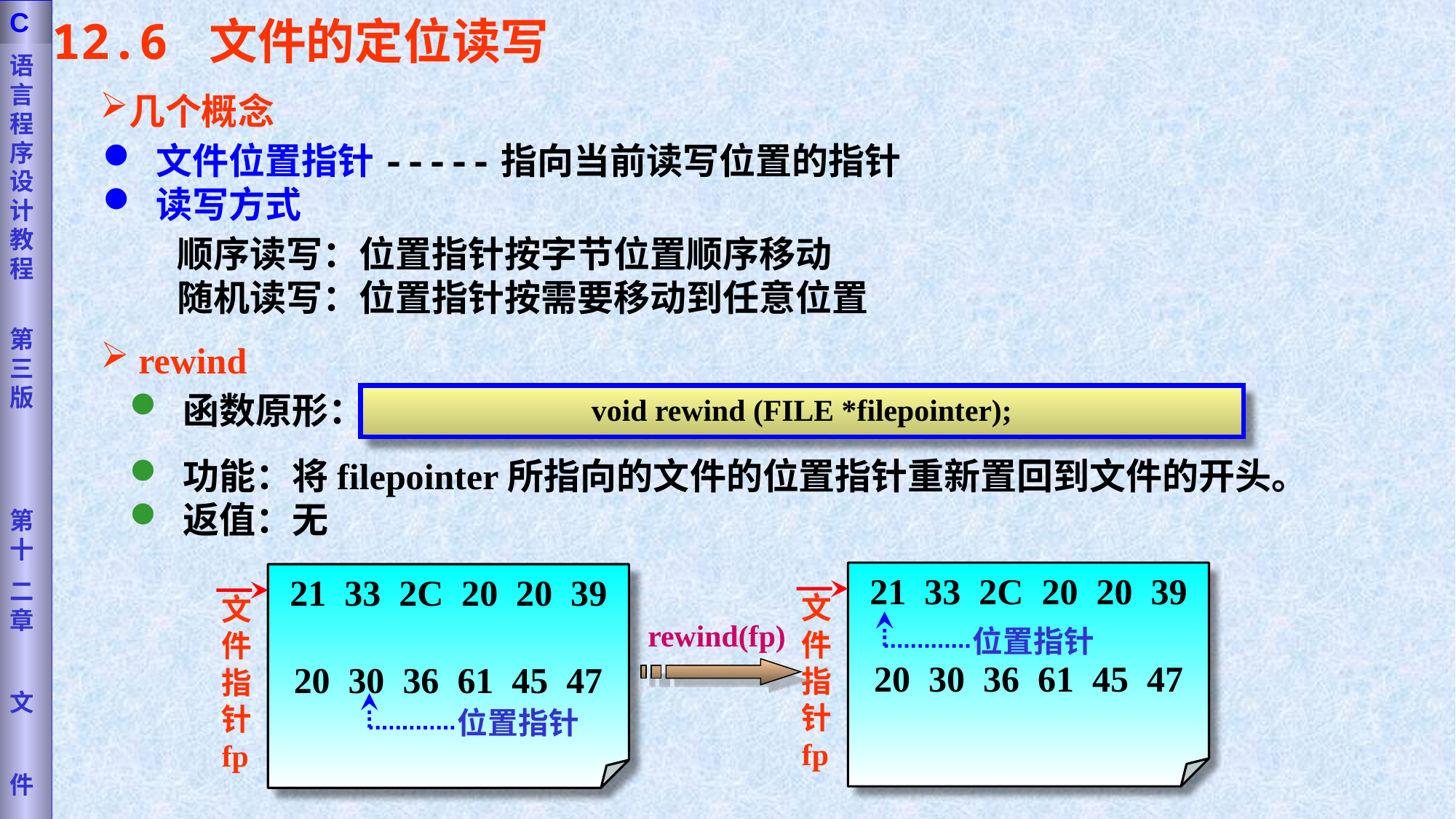

语言程序设计教程
第三版

第十
二章

文

件
C
12.6 文件的定位读写
几个概念
 文件位置指针-----指向当前读写位置的指针
 读写方式
顺序读写：位置指针按字节位置顺序移动
随机读写：位置指针按需要移动到任意位置
 rewind
 函数原形：
void rewind (FILE *filepointer);
 功能：将filepointer所指向的文件的位置指针重新置回到文件的开头。
 返值：无
33  2C  20  20  39

20  30  36  61  45  47
文件指针fp

位置指针
33  2C  20  20  39

20  30  36  61  45  47
文件指针fp

位置指针
rewind(fp)